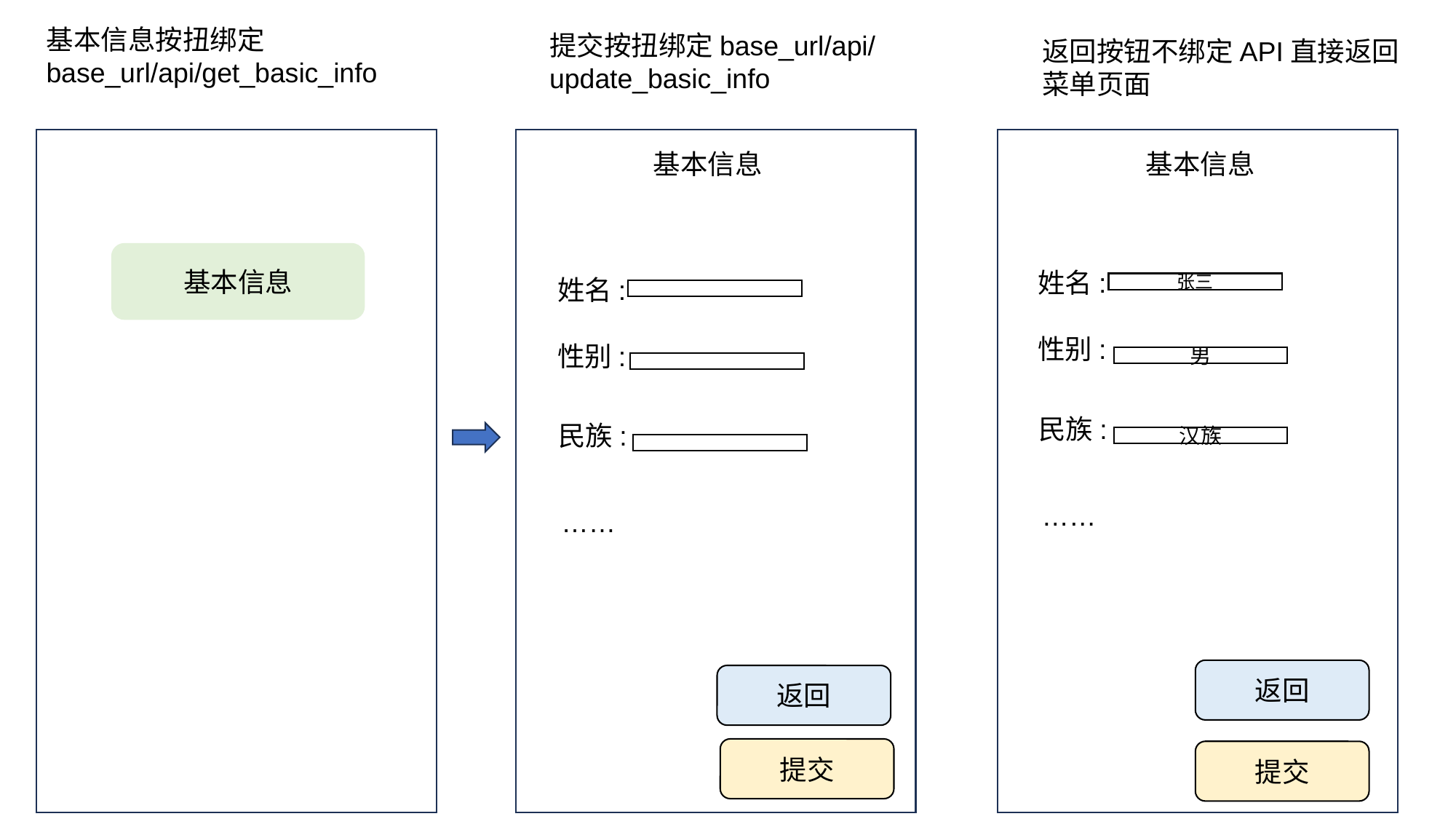

基本信息按扭绑定base_url/api/get_basic_info
提交按扭绑定base_url/api/update_basic_info
返回按钮不绑定API直接返回菜单页面

基本信息
基本信息
基本信息
姓名:
姓名:
张三

性别:
性别:
男

民族:
民族:

汉族

……
……
返回
返回
提交
提交